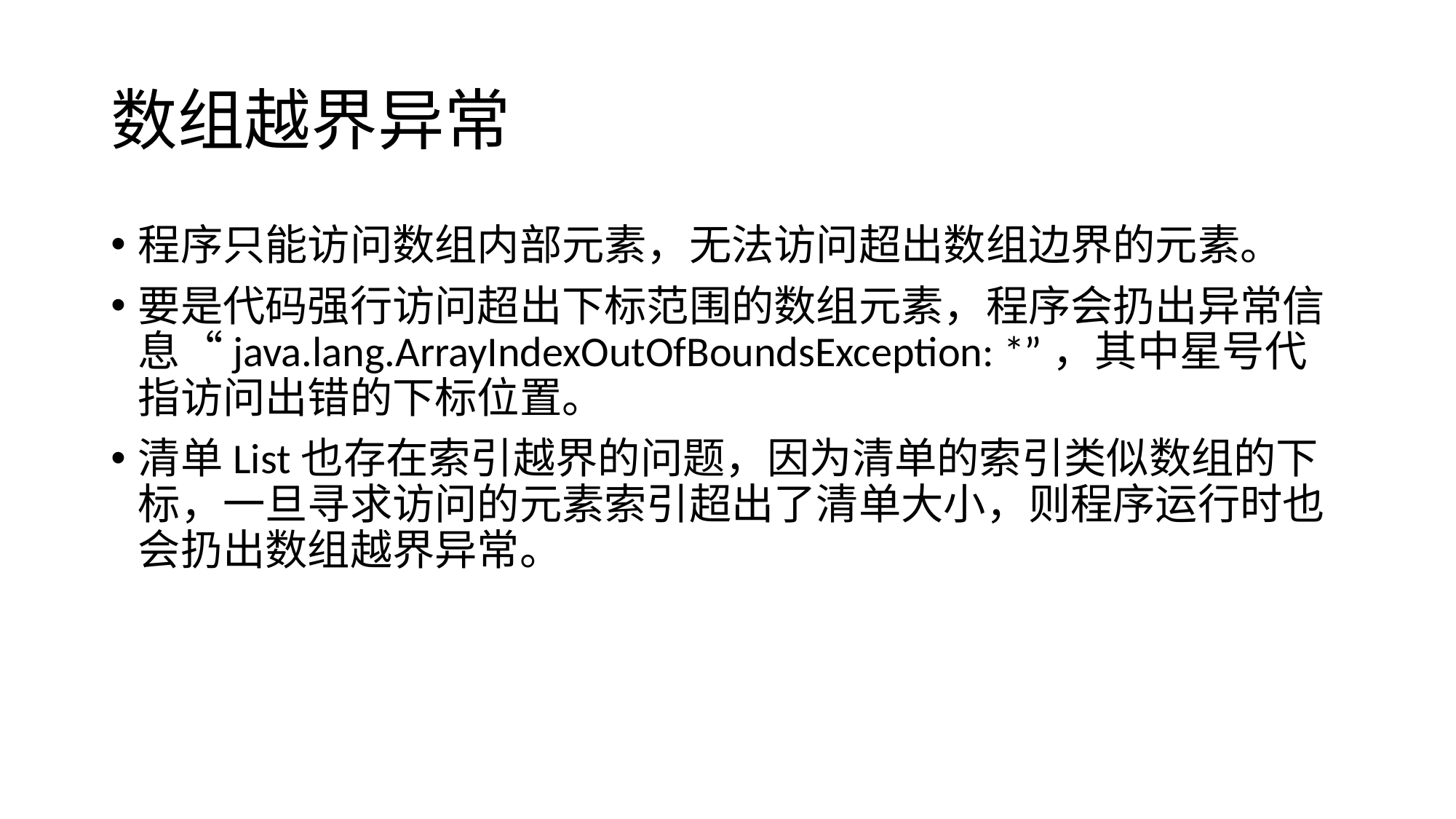

# 数组越界异常
程序只能访问数组内部元素，无法访问超出数组边界的元素。
要是代码强行访问超出下标范围的数组元素，程序会扔出异常信息“java.lang.ArrayIndexOutOfBoundsException: *”，其中星号代指访问出错的下标位置。
清单List也存在索引越界的问题，因为清单的索引类似数组的下标，一旦寻求访问的元素索引超出了清单大小，则程序运行时也会扔出数组越界异常。